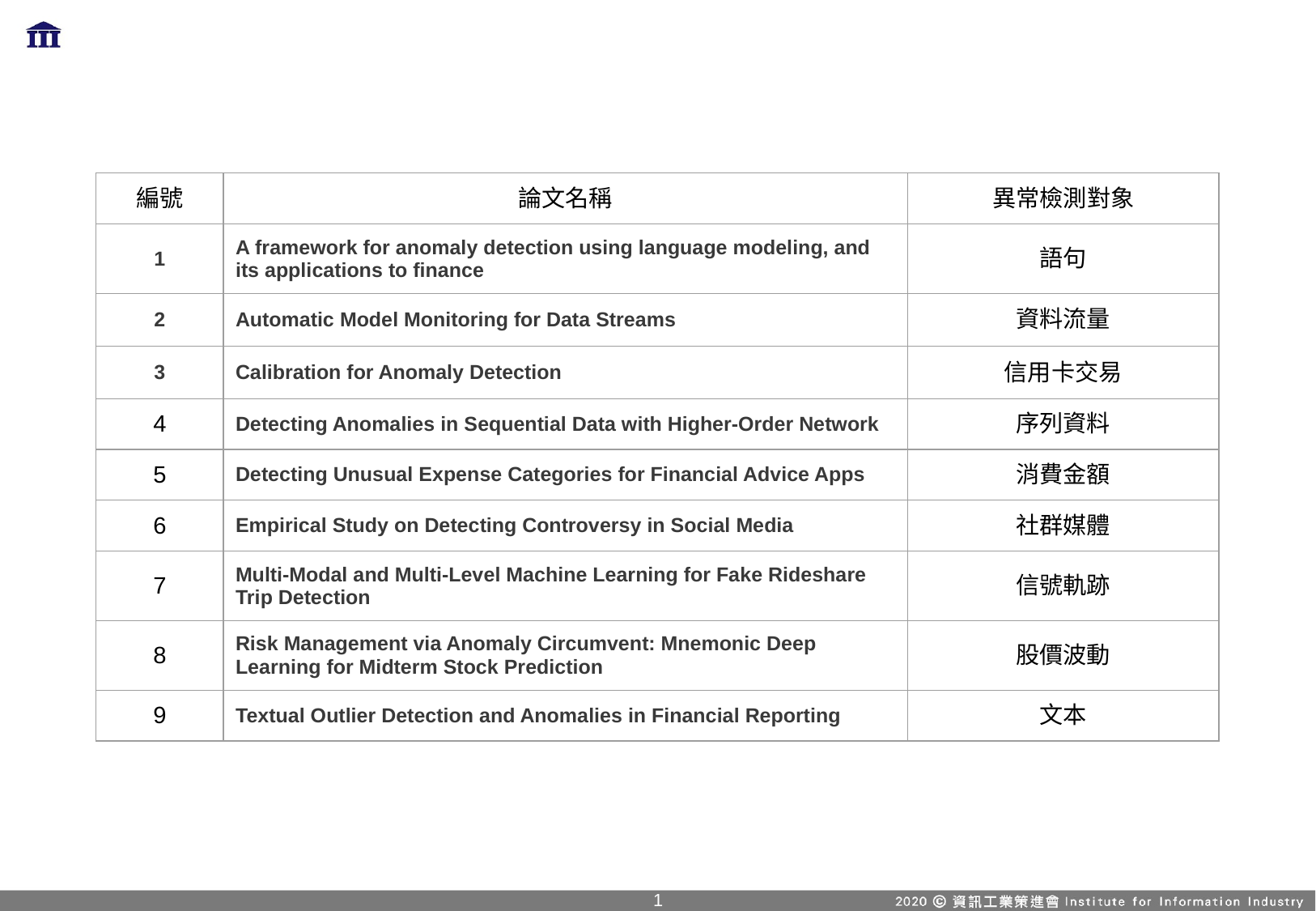

| 編號 | 論文名稱 | 異常檢測對象 |
| --- | --- | --- |
| 1 | A framework for anomaly detection using language modeling, and its applications to finance | 語句 |
| 2 | Automatic Model Monitoring for Data Streams | 資料流量 |
| 3 | Calibration for Anomaly Detection | 信用卡交易 |
| 4 | Detecting Anomalies in Sequential Data with Higher-Order Network | 序列資料 |
| 5 | Detecting Unusual Expense Categories for Financial Advice Apps | 消費金額 |
| 6 | Empirical Study on Detecting Controversy in Social Media | 社群媒體 |
| 7 | Multi-Modal and Multi-Level Machine Learning for Fake Rideshare Trip Detection | 信號軌跡 |
| 8 | Risk Management via Anomaly Circumvent: Mnemonic Deep Learning for Midterm Stock Prediction | 股價波動 |
| 9 | Textual Outlier Detection and Anomalies in Financial Reporting | 文本 |
1